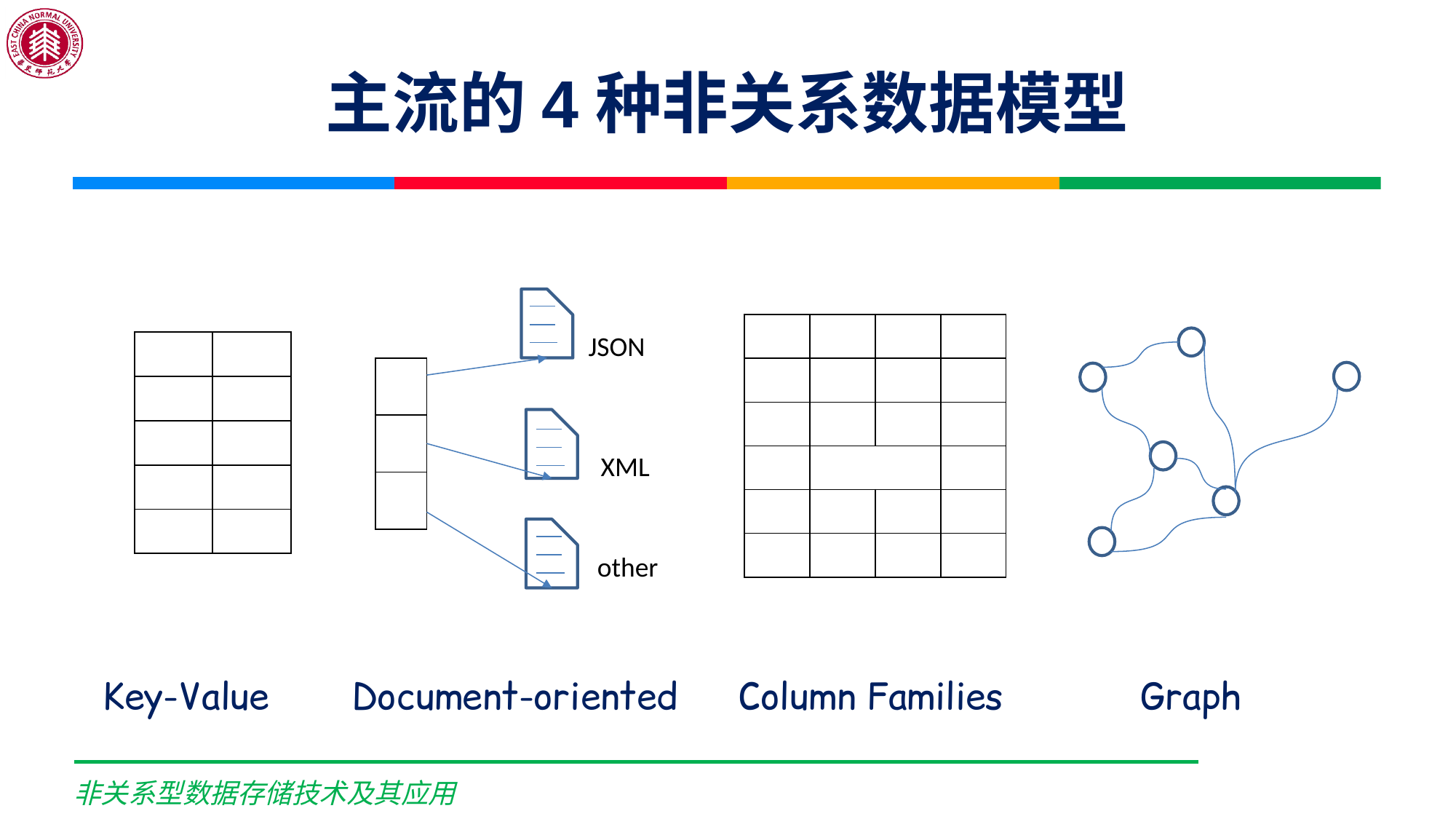

# 主流的4种非关系数据模型

|  |  |  |  |
| --- | --- | --- | --- |
|  |  |  |  |
|  |  |  |  |
|  |  |  |  |
|  |  |  |  |
|  |  |  |  |
JSON

|  |  |
| --- | --- |
|  |  |
|  |  |
|  |  |
|  |  |
|  |
| --- |
|  |
|  |

XML

other
Key-Value
Document-oriented
Column Families
Graph